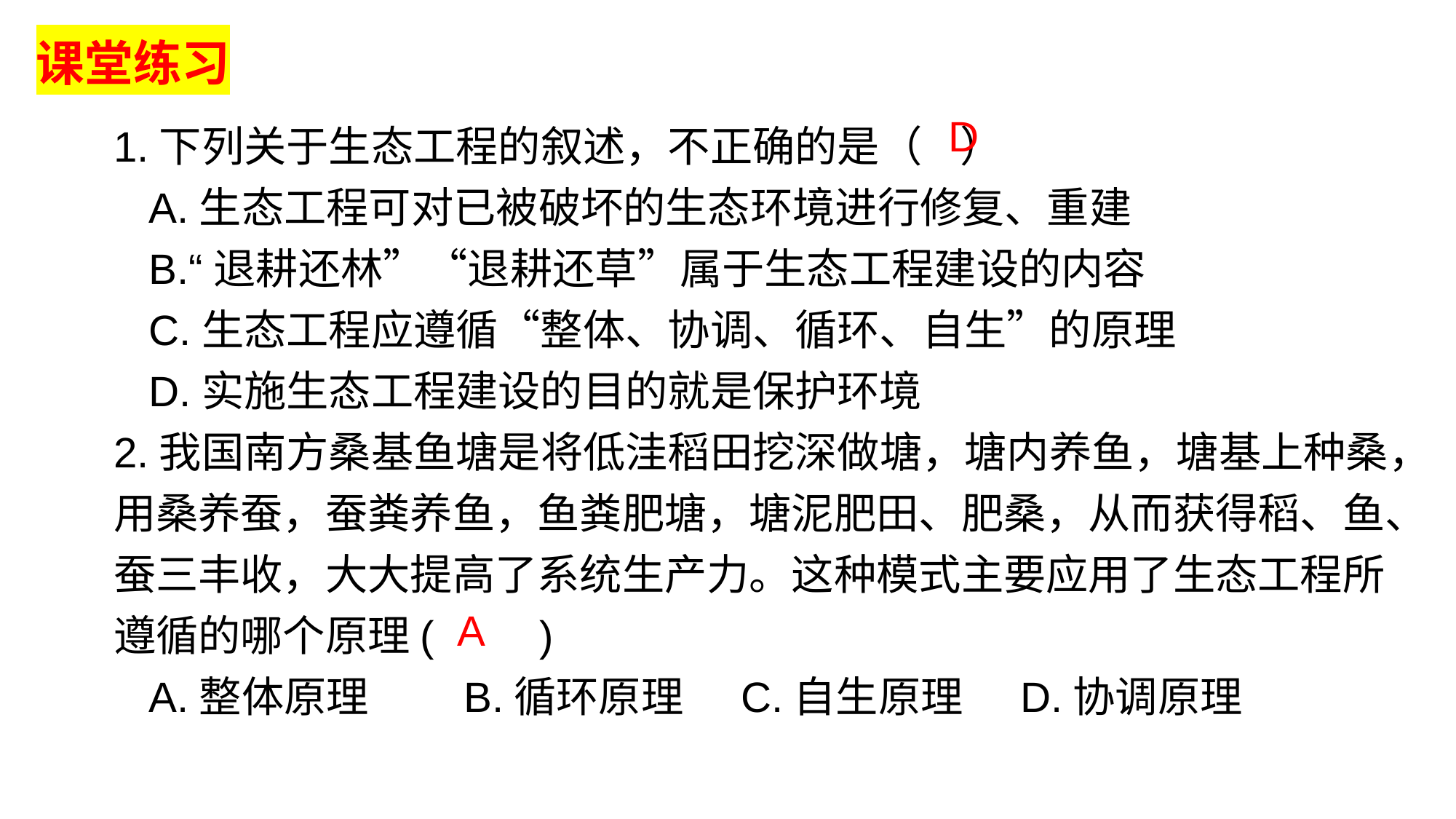

课堂练习
1.下列关于生态工程的叙述，不正确的是（    ）
   A.生态工程可对已被破坏的生态环境进行修复、重建
   B.“退耕还林”“退耕还草”属于生态工程建设的内容
   C.生态工程应遵循“整体、协调、循环、自生”的原理
   D.实施生态工程建设的目的就是保护环境
2.我国南方桑基鱼塘是将低洼稻田挖深做塘，塘内养鱼，塘基上种桑，用桑养蚕，蚕粪养鱼，鱼粪肥塘，塘泥肥田、肥桑，从而获得稻、鱼、蚕三丰收，大大提高了系统生产力。这种模式主要应用了生态工程所遵循的哪个原理(　　)
   A.整体原理　　B.循环原理     C.自生原理     D.协调原理
D
A